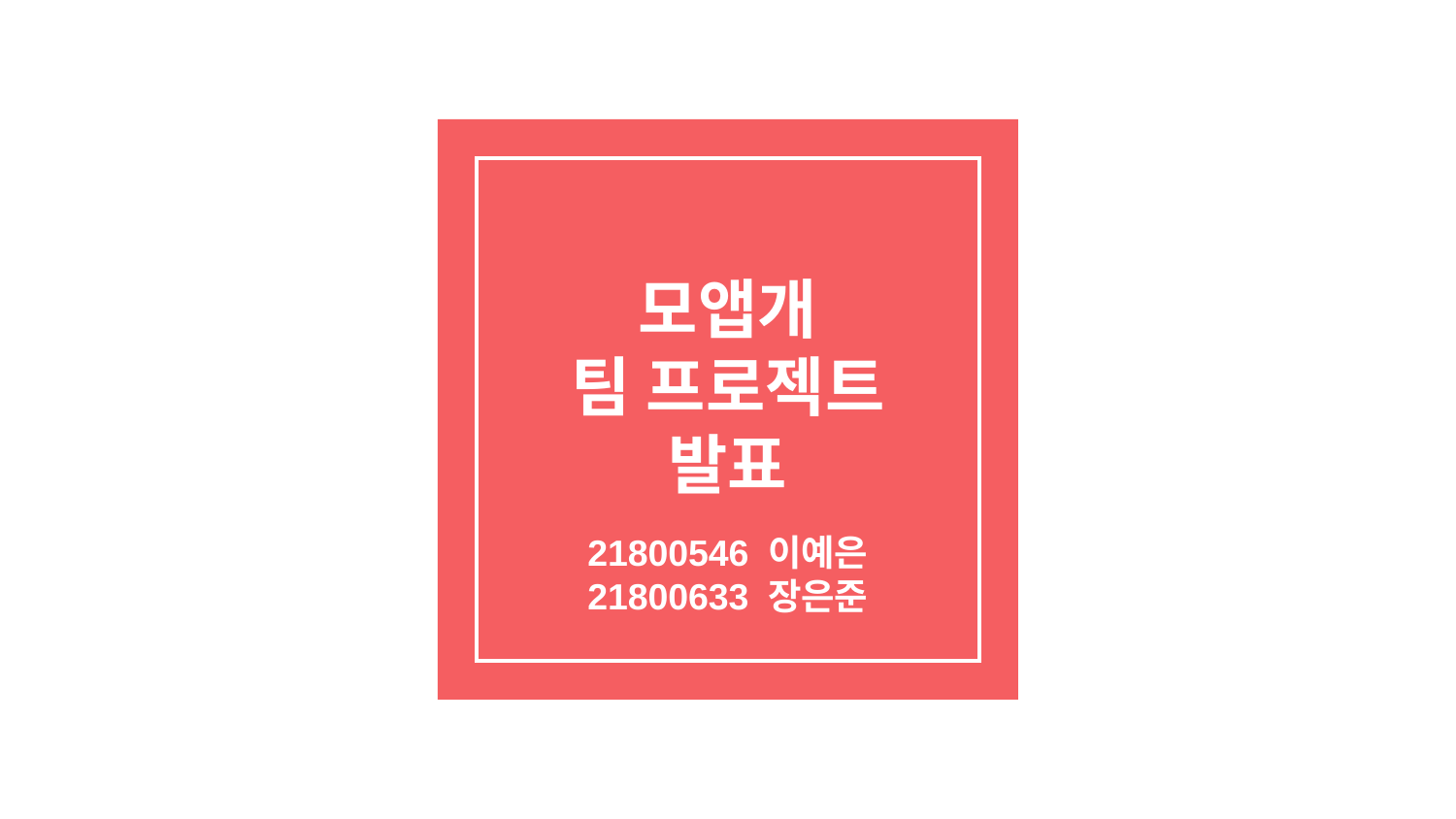

# 모앱개
팀 프로젝트
발표
21800546 이예은
21800633 장은준